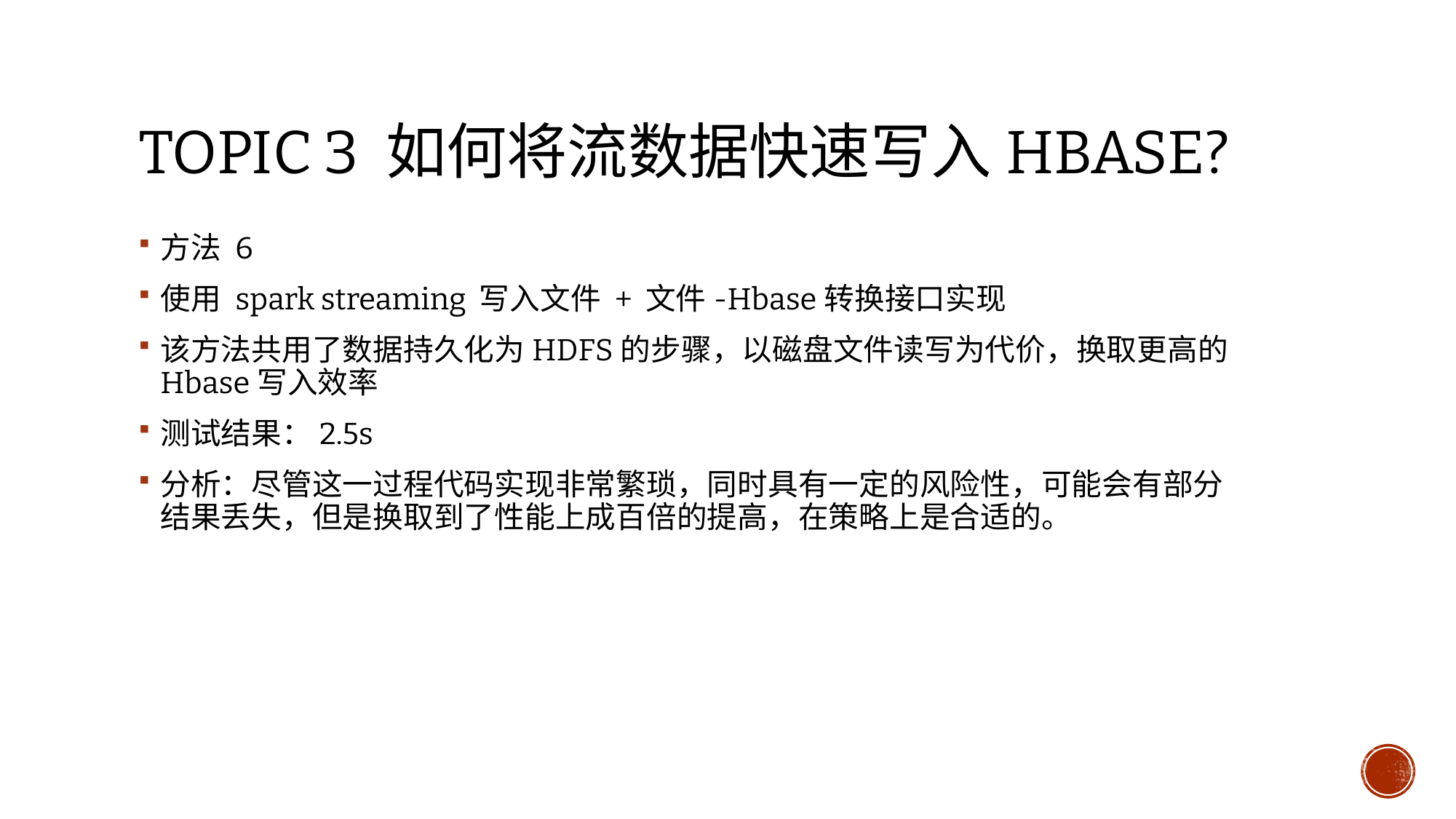

# Topic 3 如何将流数据快速写入Hbase?
方法 6
使用 spark streaming 写入文件 + 文件-Hbase转换接口实现
该方法共用了数据持久化为HDFS的步骤，以磁盘文件读写为代价，换取更高的Hbase写入效率
测试结果：2.5s
分析：尽管这一过程代码实现非常繁琐，同时具有一定的风险性，可能会有部分结果丢失，但是换取到了性能上成百倍的提高，在策略上是合适的。